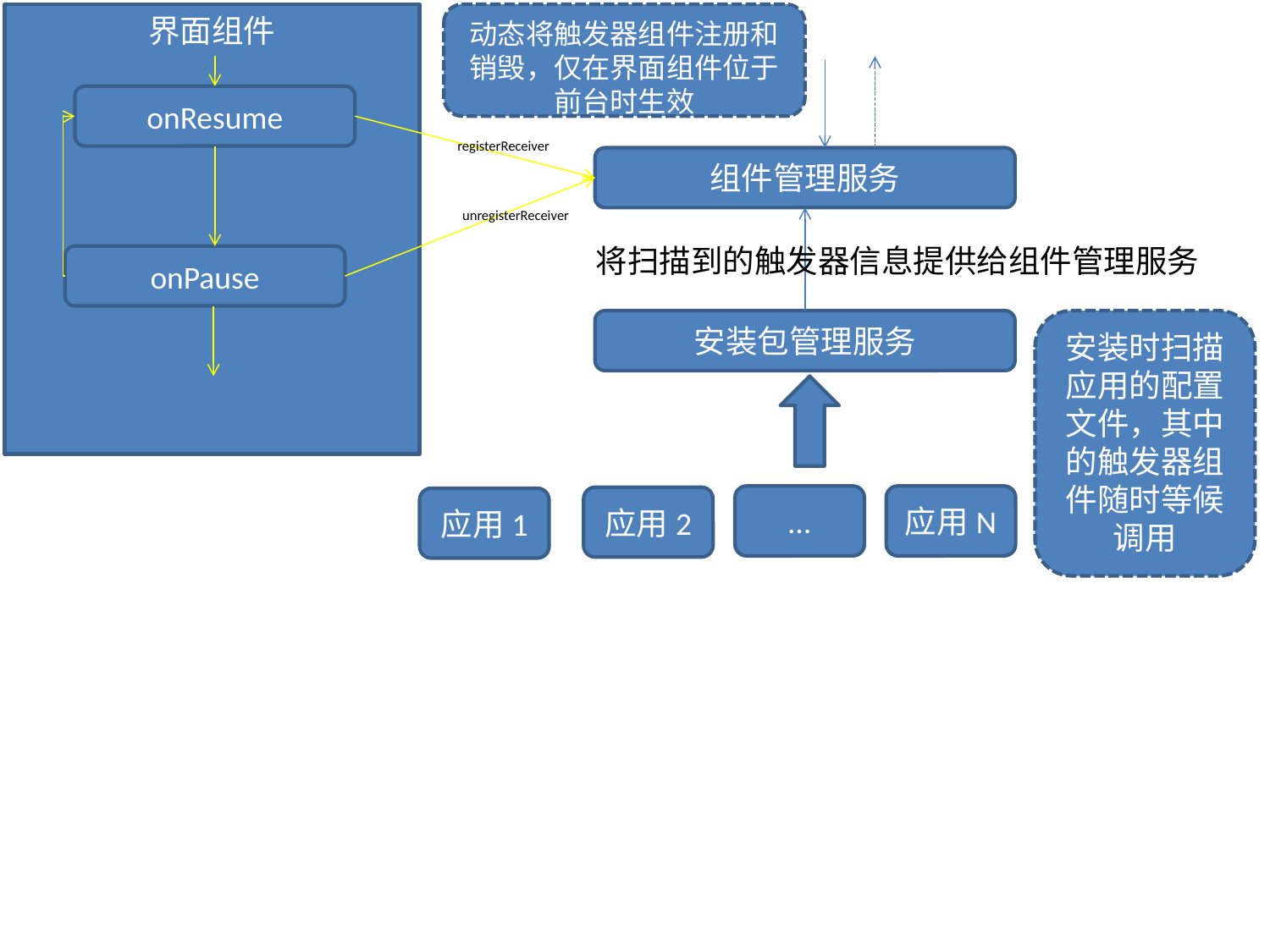

界面组件
动态将触发器组件注册和销毁，仅在界面组件位于前台时生效
onResume
registerReceiver
组件管理服务
unregisterReceiver
将扫描到的触发器信息提供给组件管理服务
onPause
安装包管理服务
安装时扫描应用的配置文件，其中的触发器组件随时等候调用

…
应用N
应用2
应用1